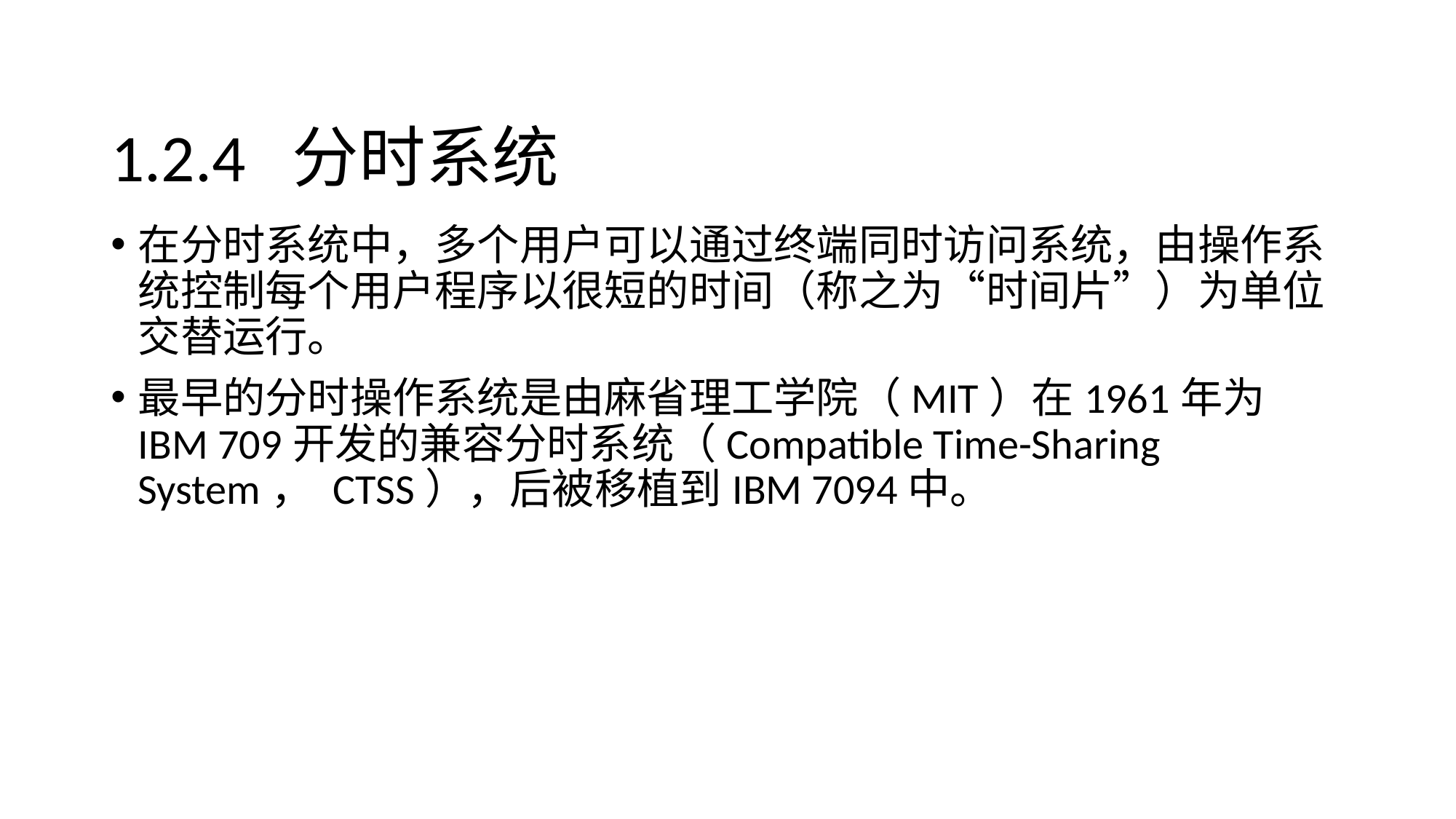

# 1.2.4  分时系统
在分时系统中，多个用户可以通过终端同时访问系统，由操作系统控制每个用户程序以很短的时间（称之为“时间片”）为单位交替运行。
最早的分时操作系统是由麻省理工学院（MIT）在1961年为IBM 709开发的兼容分时系统（Compatible Time-Sharing System， CTSS），后被移植到IBM 7094中。
7